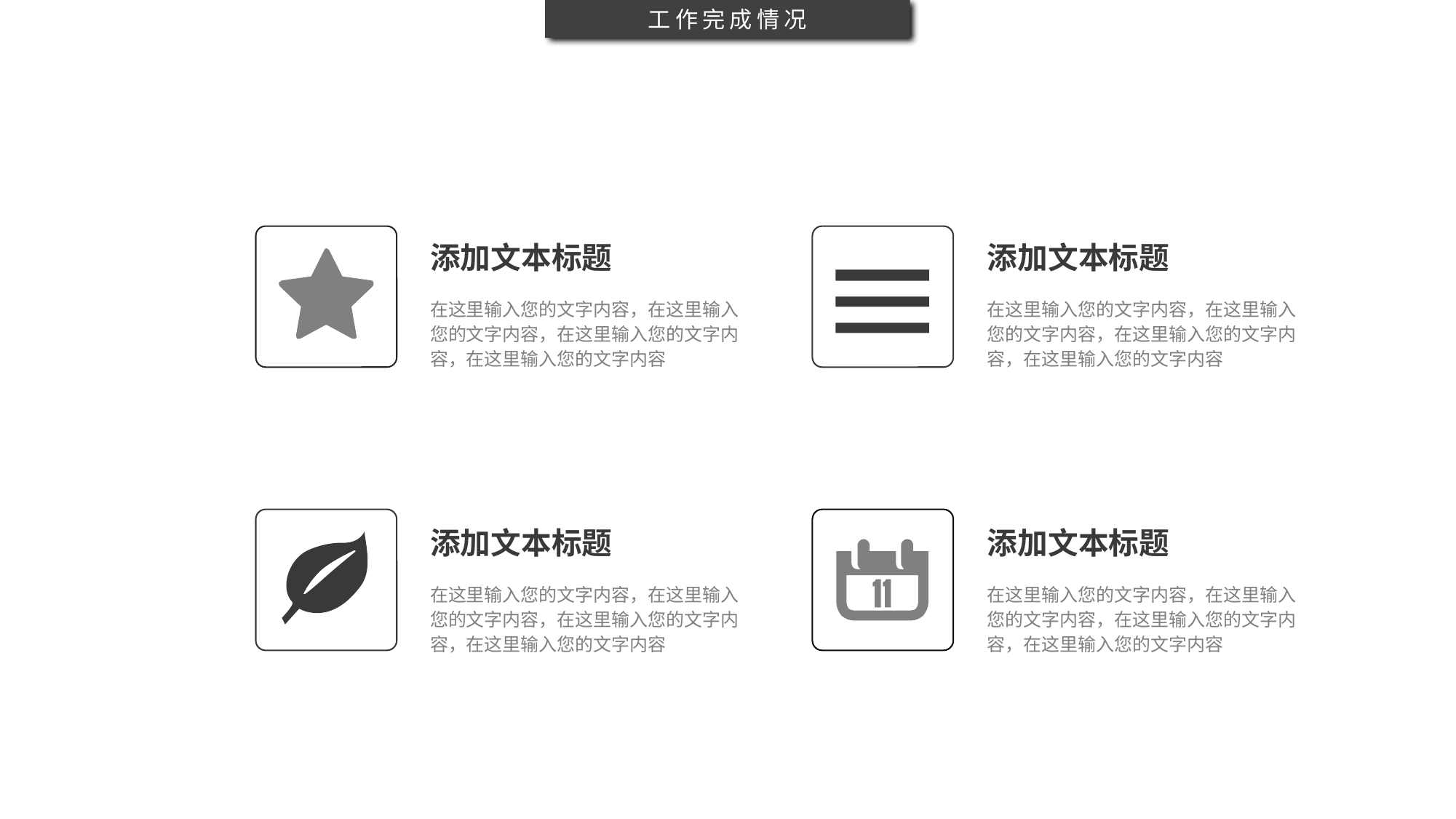

工作完成情况

添加文本标题
添加文本标题

在这里输入您的文字内容，在这里输入您的文字内容，在这里输入您的文字内容，在这里输入您的文字内容
在这里输入您的文字内容，在这里输入您的文字内容，在这里输入您的文字内容，在这里输入您的文字内容

添加文本标题
添加文本标题
在这里输入您的文字内容，在这里输入您的文字内容，在这里输入您的文字内容，在这里输入您的文字内容
在这里输入您的文字内容，在这里输入您的文字内容，在这里输入您的文字内容，在这里输入您的文字内容